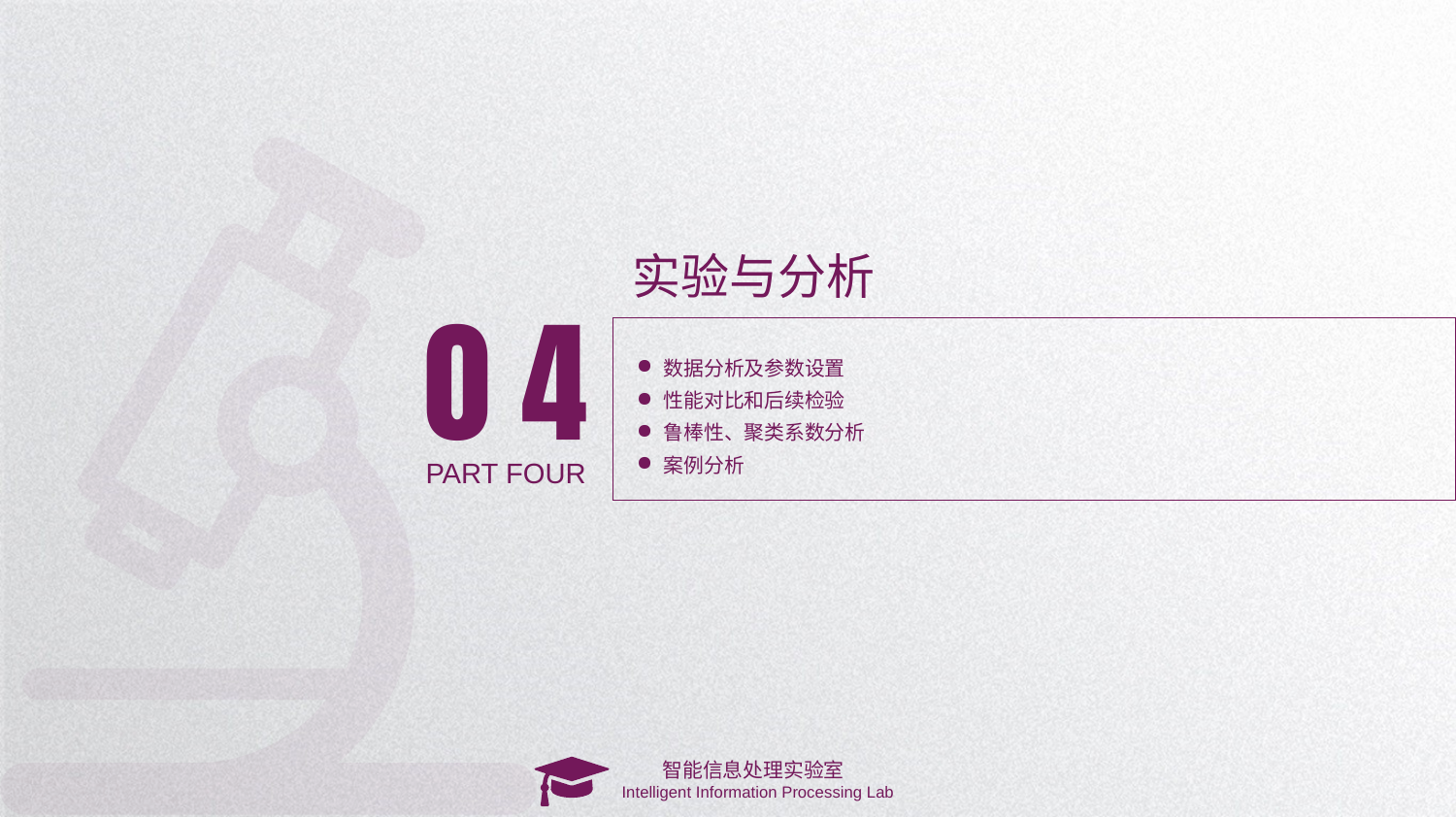

实验与分析
0 4

数据分析及参数设置
性能对比和后续检验
鲁棒性、聚类系数分析
案例分析
PART FOUR